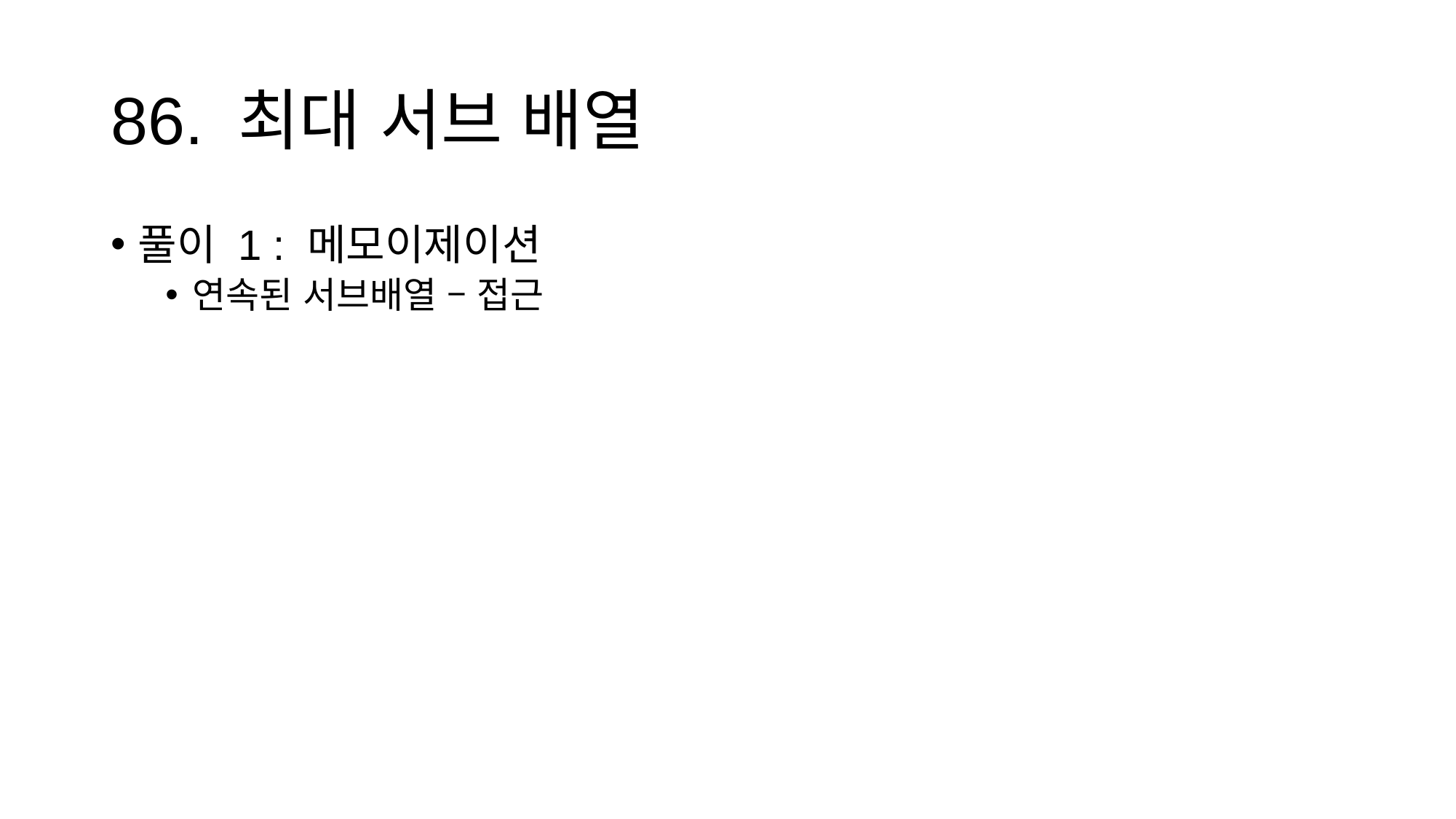

# 86. 최대 서브 배열
풀이 1 : 메모이제이션
연속된 서브배열 – 접근